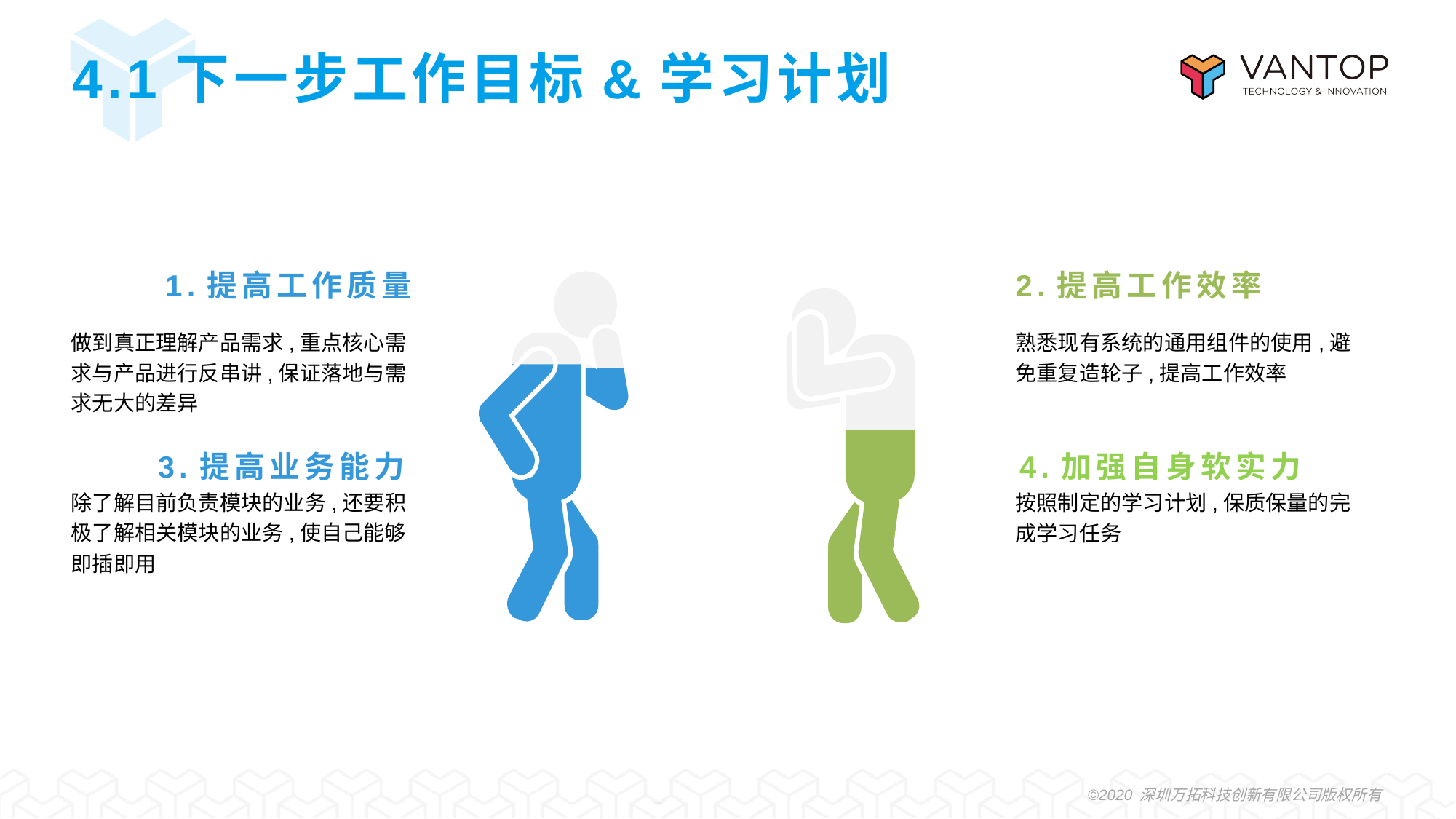

# 4.1下一步工作目标&学习计划
1.提高工作质量
2.提高工作效率
做到真正理解产品需求,重点核心需求与产品进行反串讲,保证落地与需求无大的差异
熟悉现有系统的通用组件的使用,避免重复造轮子,提高工作效率

3.提高业务能力
4.加强自身软实力

除了解目前负责模块的业务,还要积极了解相关模块的业务,使自己能够即插即用
按照制定的学习计划,保质保量的完成学习任务